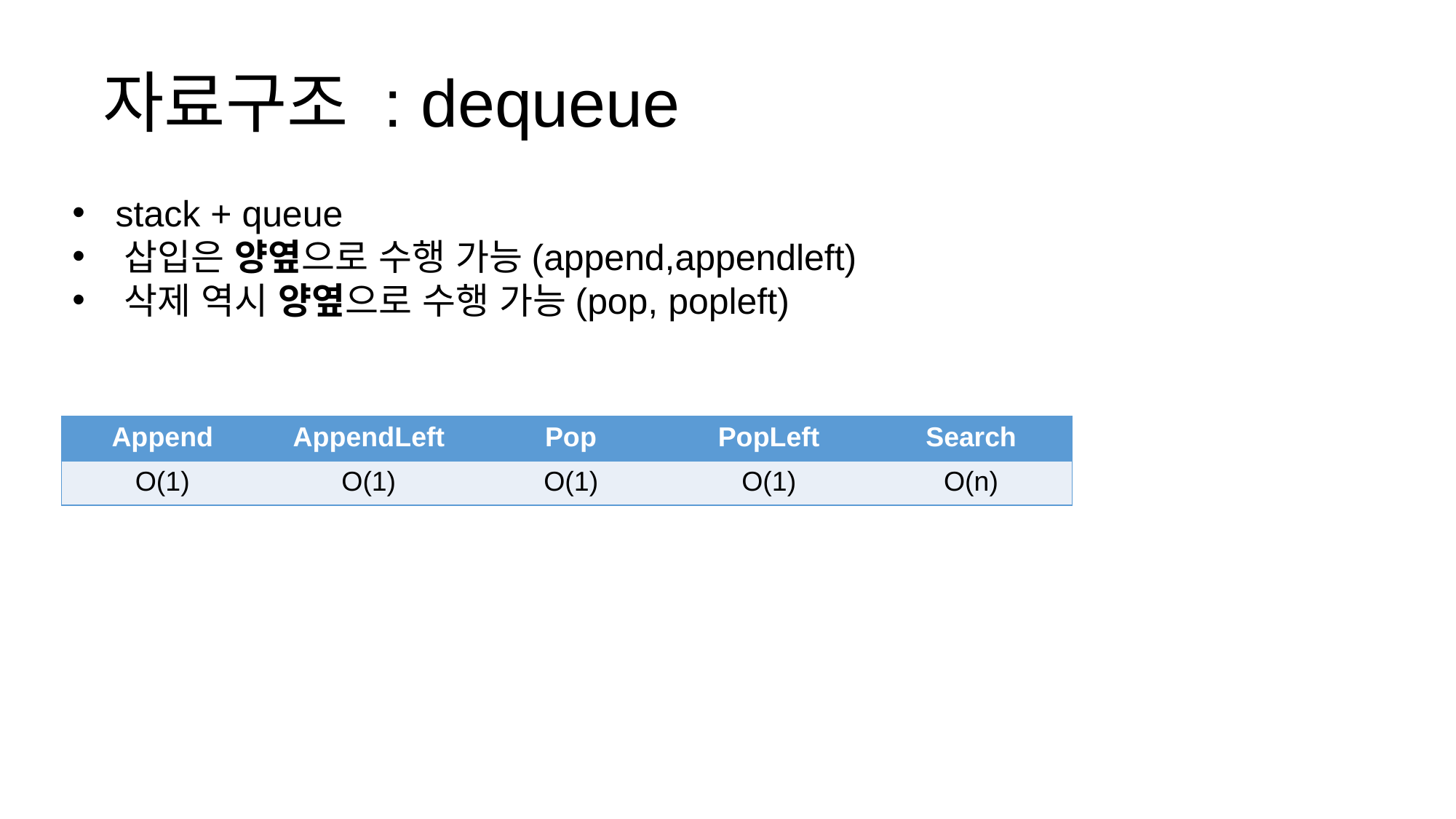

# 자료구조 : dequeue
   stack + queue
   삽입은 양옆으로 수행 가능(append,appendleft)
   삭제 역시 양옆으로 수행 가능(pop, popleft)

| Append | AppendLeft | Pop | PopLeft | Search |
| --- | --- | --- | --- | --- |
| O(1) | O(1) | O(1) | O(1) | O(n) |